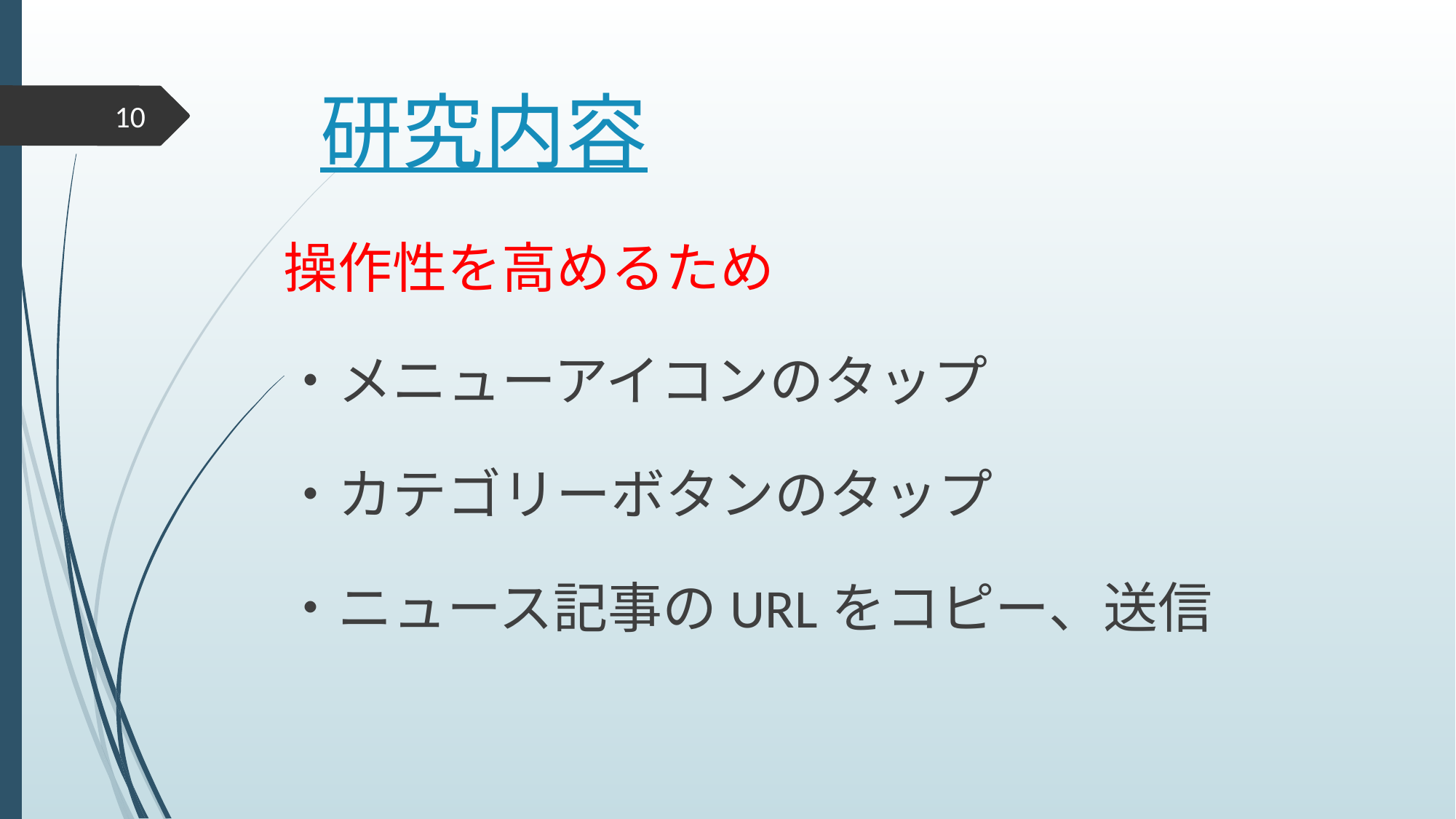

# 研究内容
10
操作性を高めるため
・メニューアイコンのタップ
・カテゴリーボタンのタップ
・ニュース記事のURLをコピー、送信